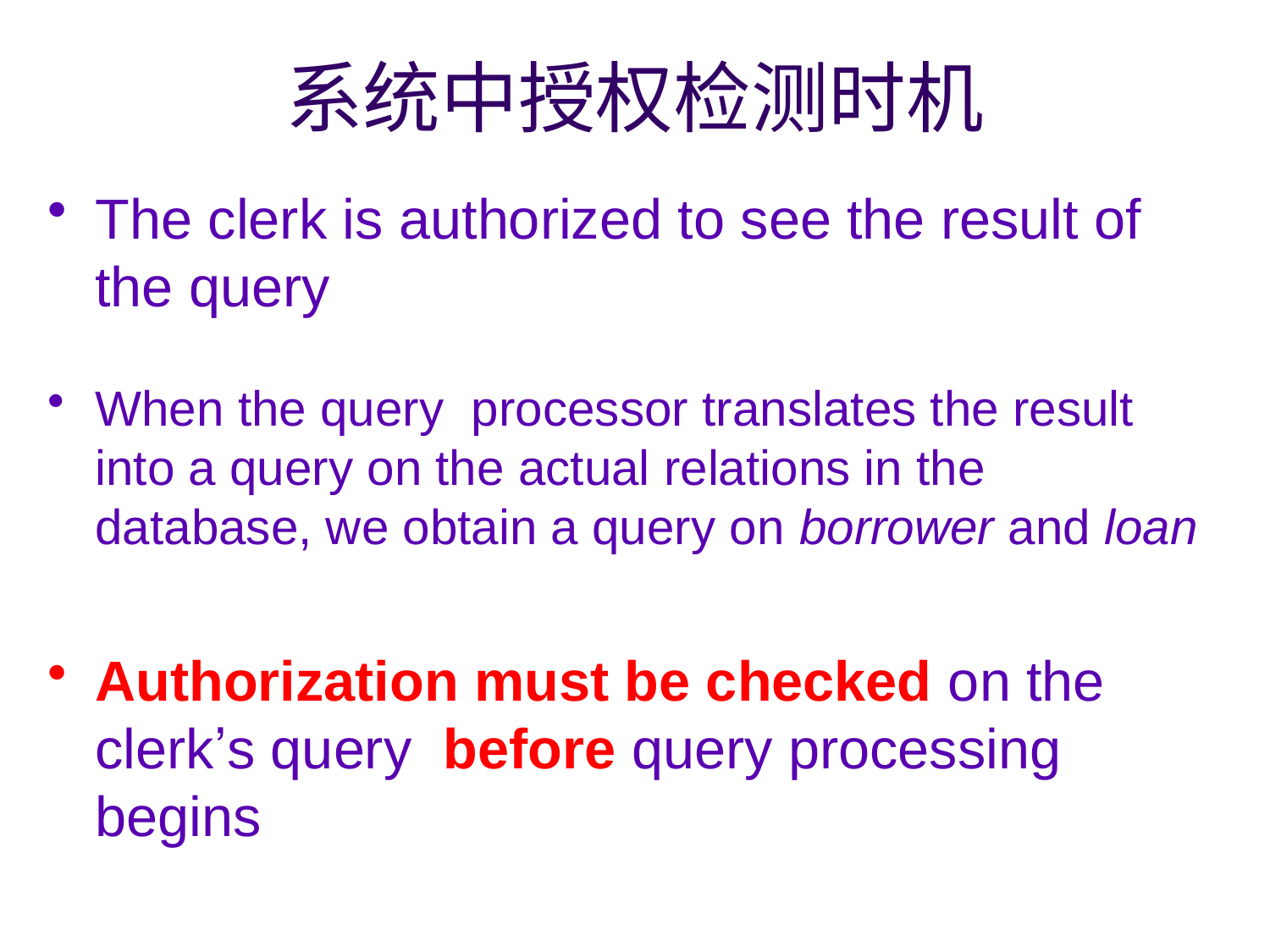

# 系统中授权检测时机
The clerk is authorized to see the result of the query

When the query  processor translates the result into a query on the actual relations in the database, we obtain a query on borrower and loan

Authorization must be checked on the clerk’s query  before query processing begins